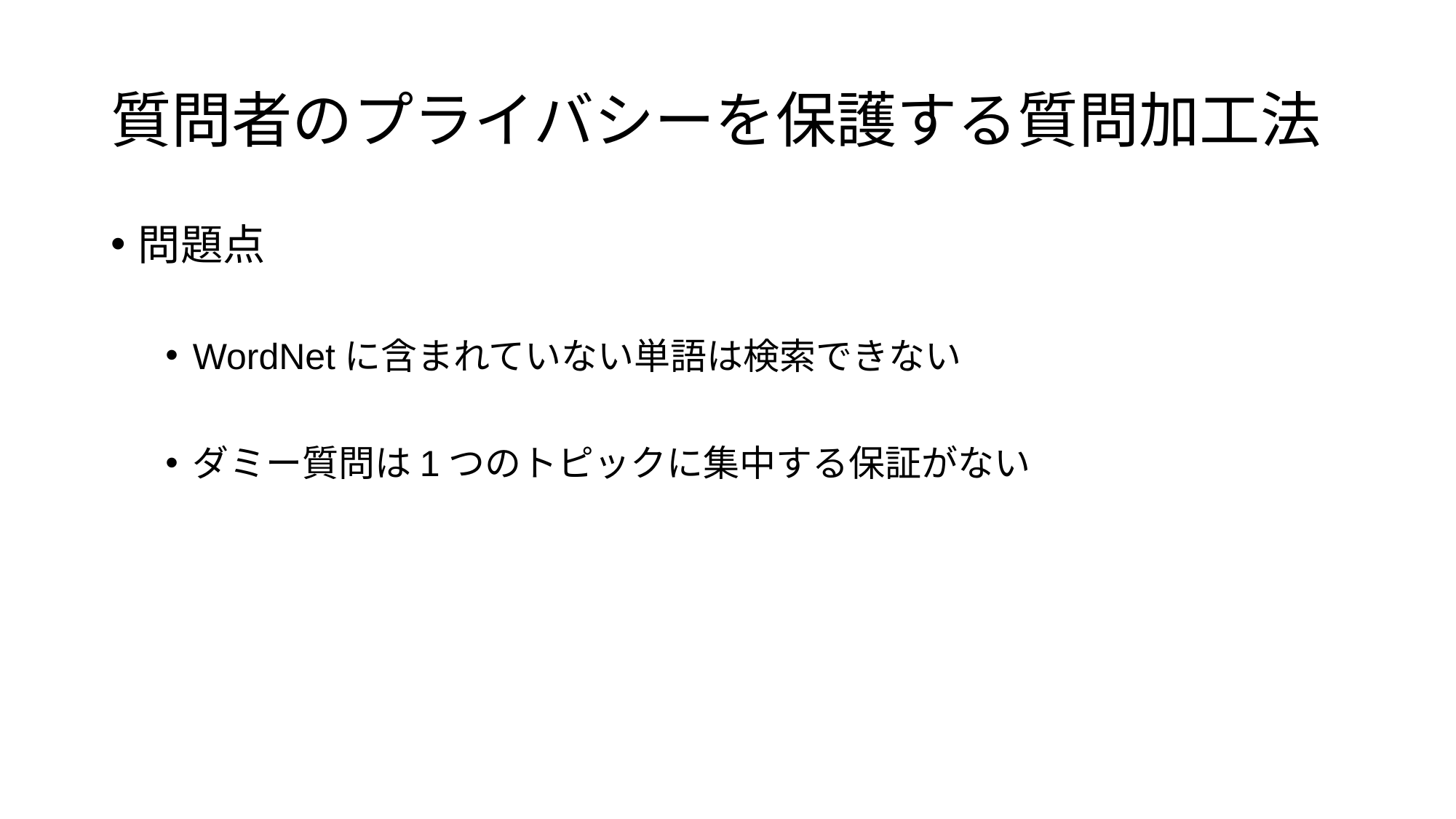

# 質問者のプライバシーを保護する質問加工法
問題点

WordNetに含まれていない単語は検索できない

ダミー質問は1つのトピックに集中する保証がない